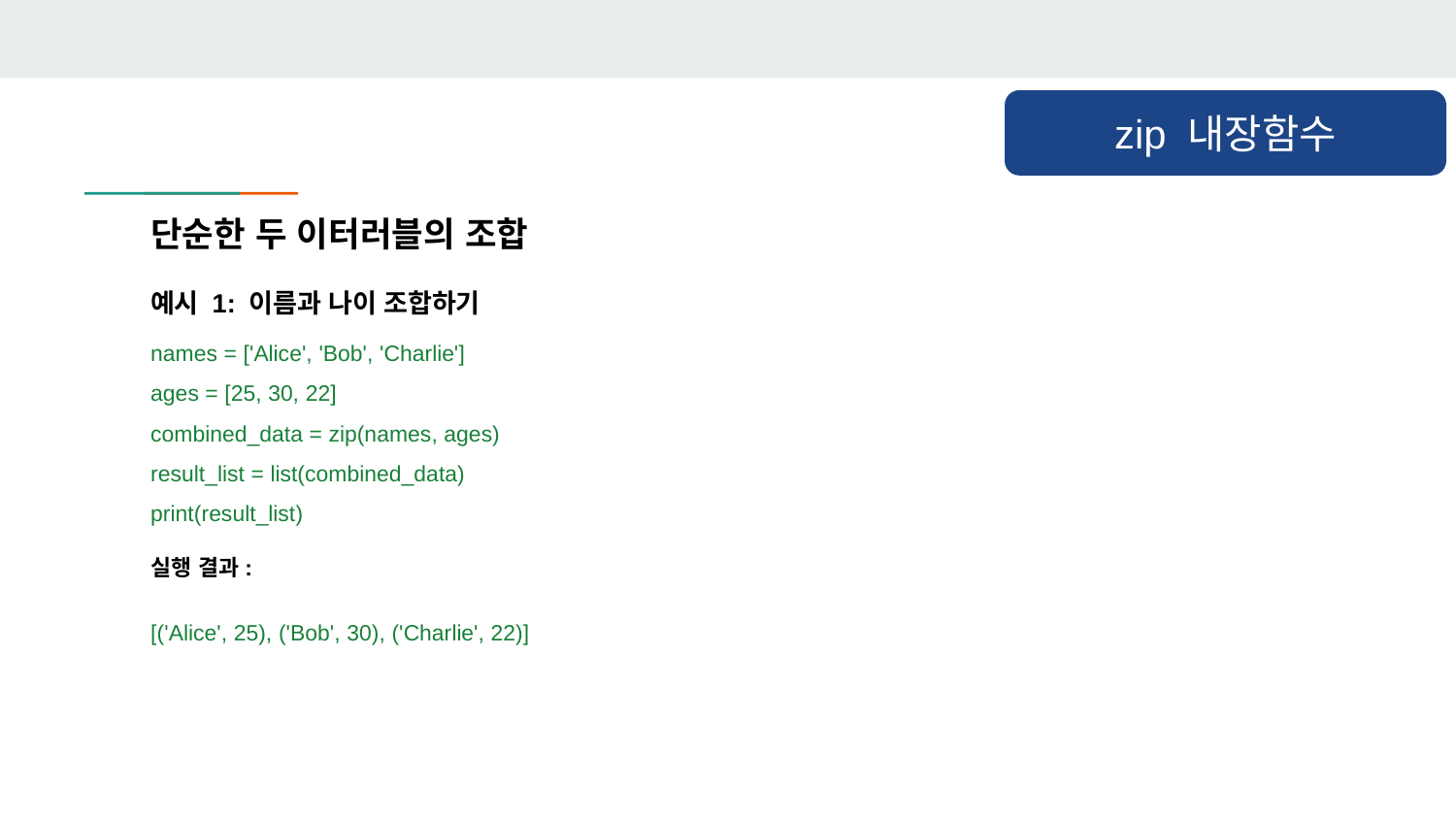

zip 내장함수
단순한 두 이터러블의 조합
예시 1: 이름과 나이 조합하기
names = ['Alice', 'Bob', 'Charlie']
ages = [25, 30, 22]
combined_data = zip(names, ages)
result_list = list(combined_data)
print(result_list)
실행 결과:
[('Alice', 25), ('Bob', 30), ('Charlie', 22)]